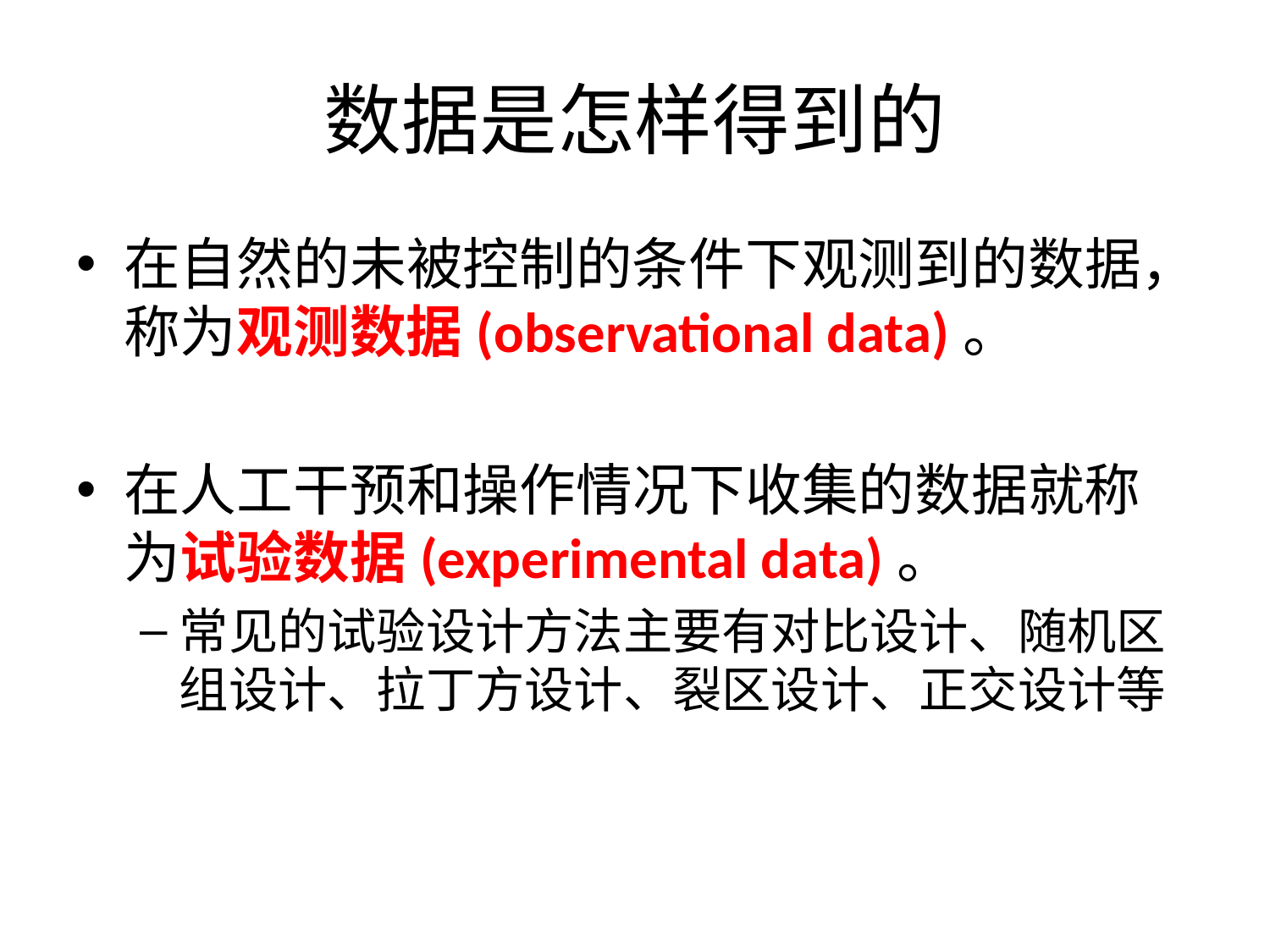

# 数据是怎样得到的
在自然的未被控制的条件下观测到的数据，称为观测数据(observational data)。

在人工干预和操作情况下收集的数据就称为试验数据(experimental data)。
常见的试验设计方法主要有对比设计、随机区组设计、拉丁方设计、裂区设计、正交设计等